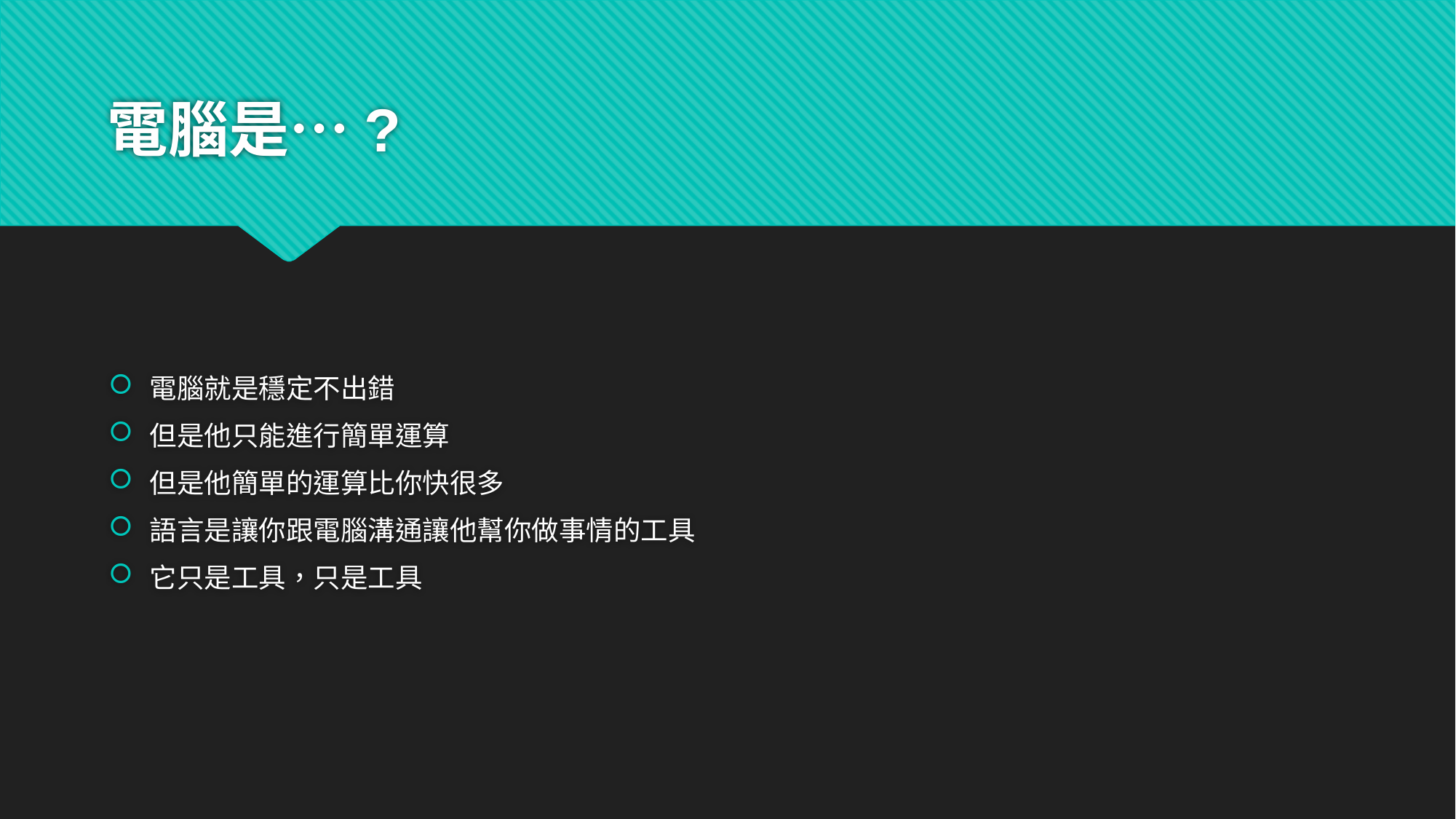

# 電腦是…?
電腦就是穩定不出錯
但是他只能進行簡單運算
但是他簡單的運算比你快很多
語言是讓你跟電腦溝通讓他幫你做事情的工具
它只是工具，只是工具